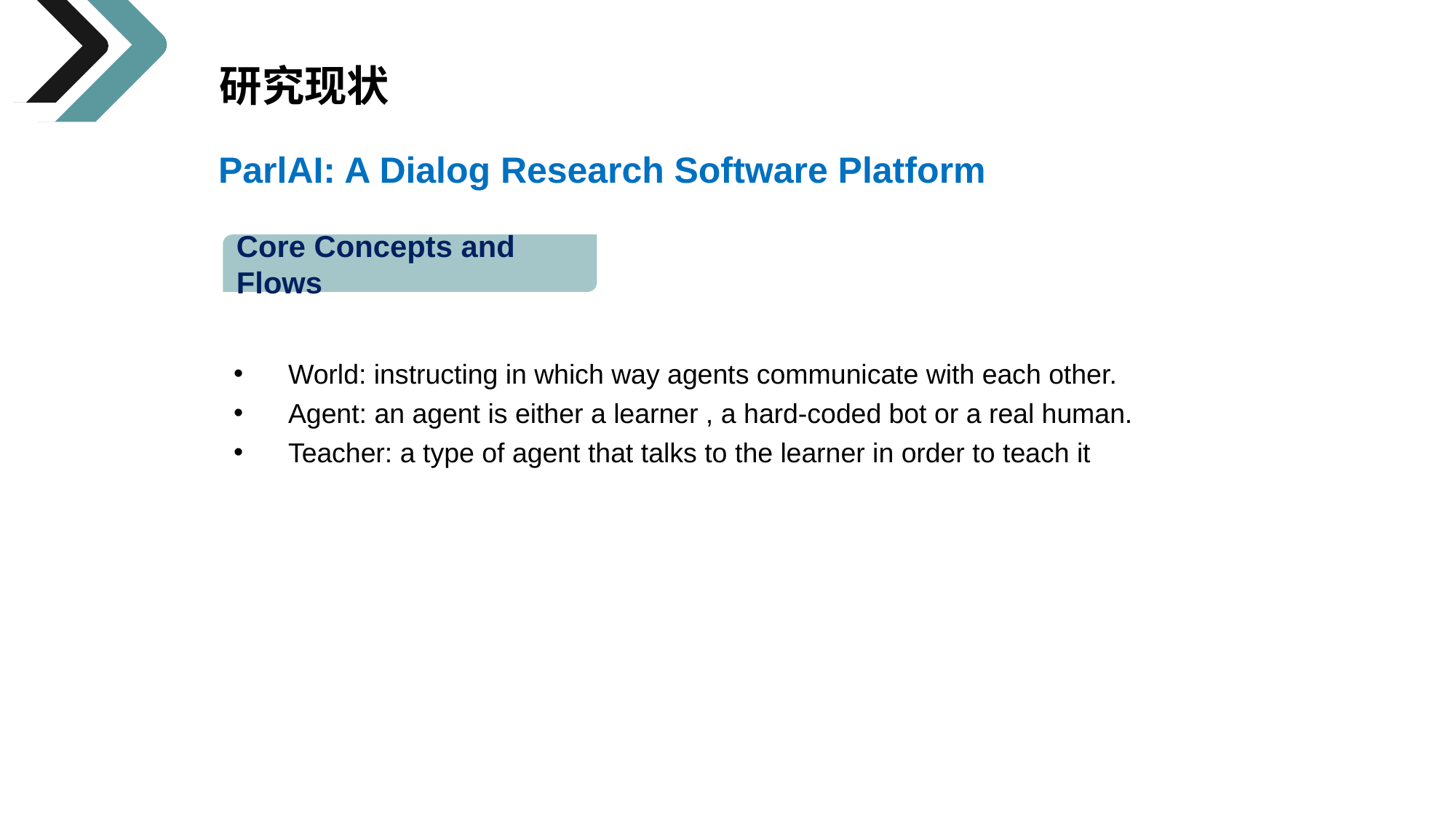

研究现状
ParlAI: A Dialog Research Software Platform
Core Concepts and Flows
World: instructing in which way agents communicate with each other.
Agent: an agent is either a learner , a hard-coded bot or a real human.
Teacher: a type of agent that talks to the learner in order to teach it